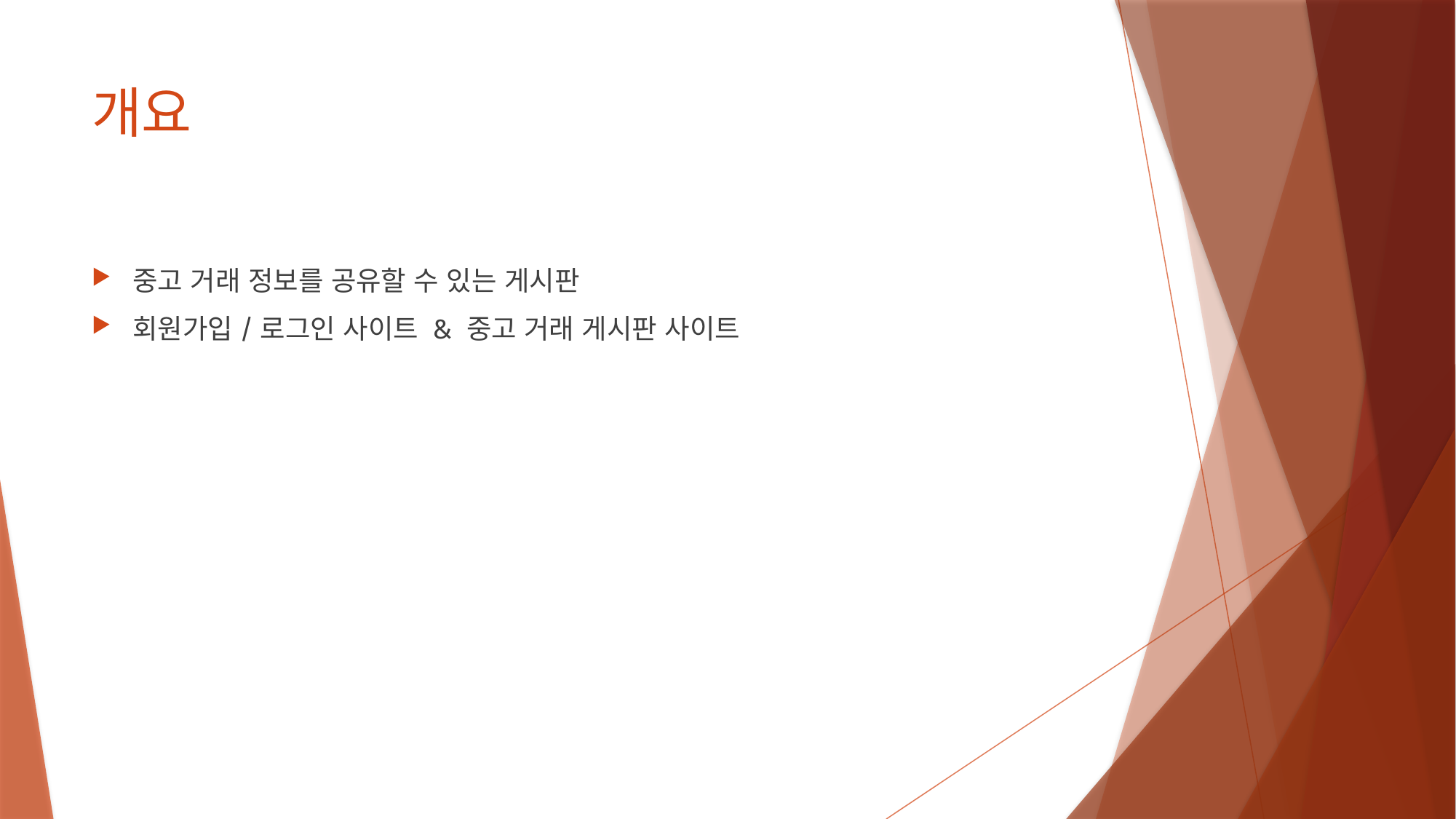

# 개요
중고 거래 정보를 공유할 수 있는 게시판
회원가입/로그인 사이트 & 중고 거래 게시판 사이트